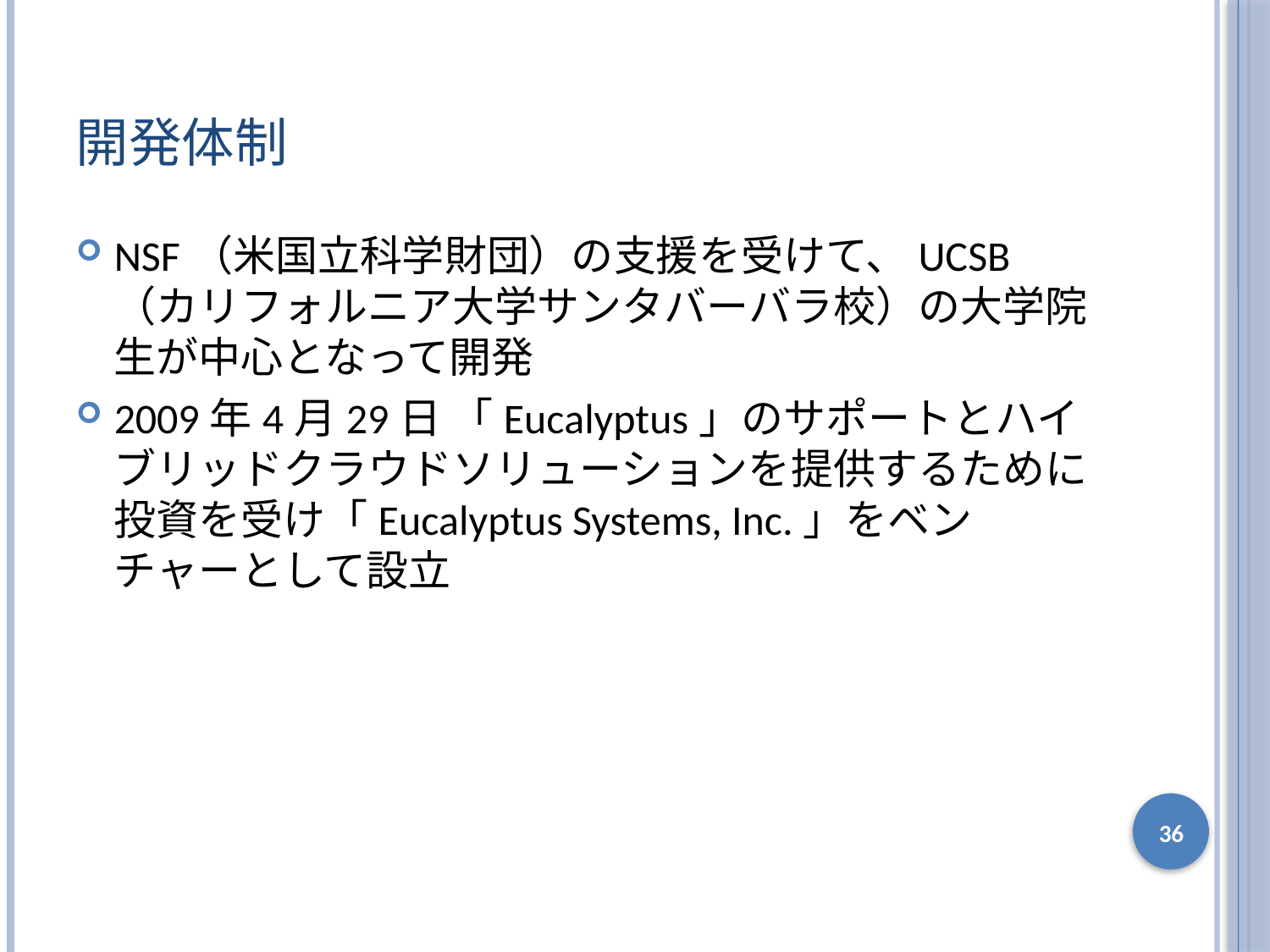

# 開発体制
NSF（米国立科学財団）の支援を受けて、UCSB（カリフォルニア大学サンタバーバラ校）の大学院生が中心となって開発
2009年4月29日 「Eucalyptus」のサポートとハイブリッドクラウドソリューションを提供するために投資を受け「Eucalyptus Systems, Inc.」をベンチャーとして設立
36